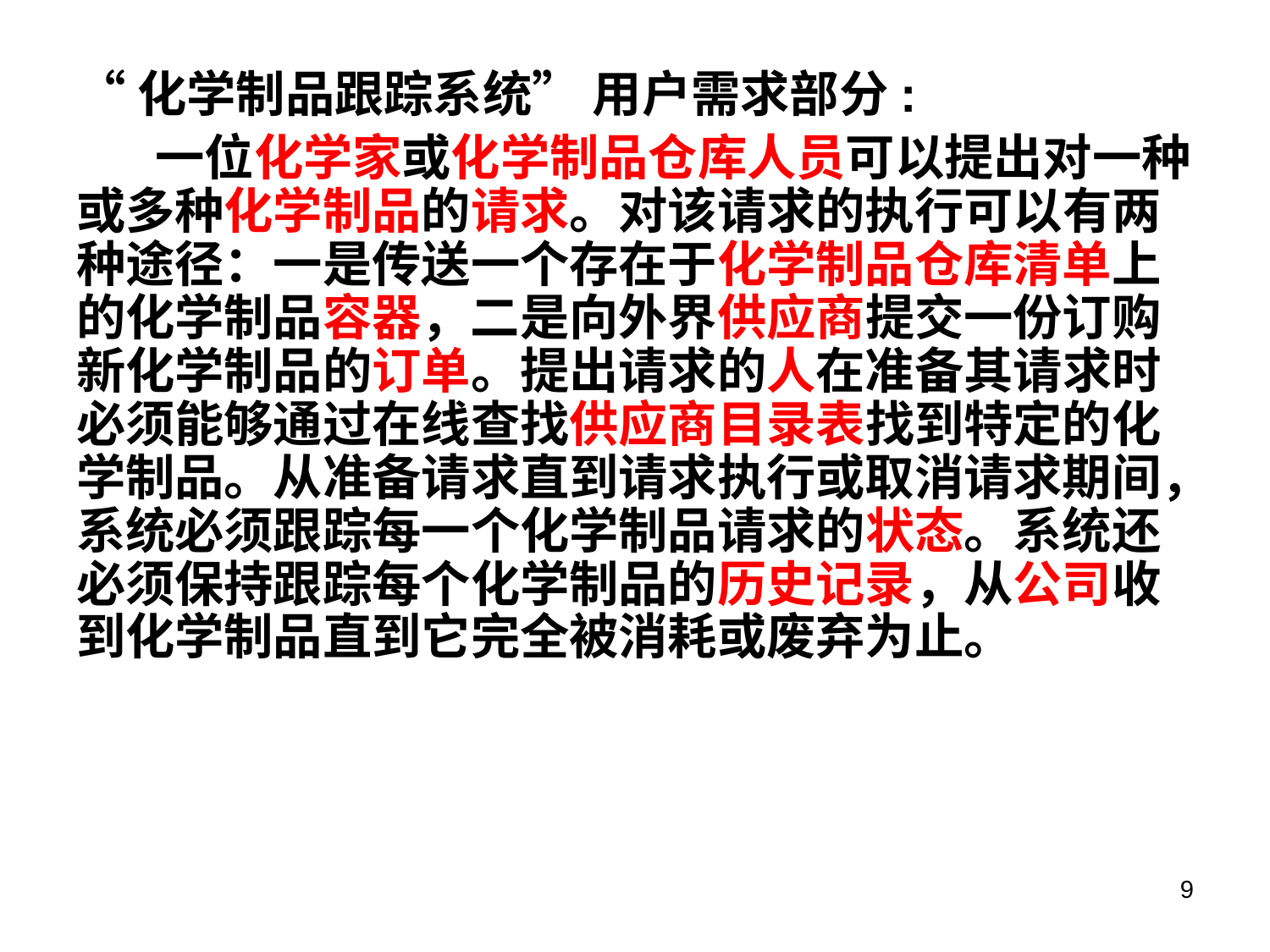

“化学制品跟踪系统” 用户需求部分:
      一位化学家或化学制品仓库人员可以提出对一种或多种化学制品的请求。对该请求的执行可以有两种途径：一是传送一个存在于化学制品仓库清单上的化学制品容器，二是向外界供应商提交一份订购新化学制品的订单。提出请求的人在准备其请求时必须能够通过在线查找供应商目录表找到特定的化学制品。从准备请求直到请求执行或取消请求期间，系统必须跟踪每一个化学制品请求的状态。系统还必须保持跟踪每个化学制品的历史记录，从公司收到化学制品直到它完全被消耗或废弃为止。
9